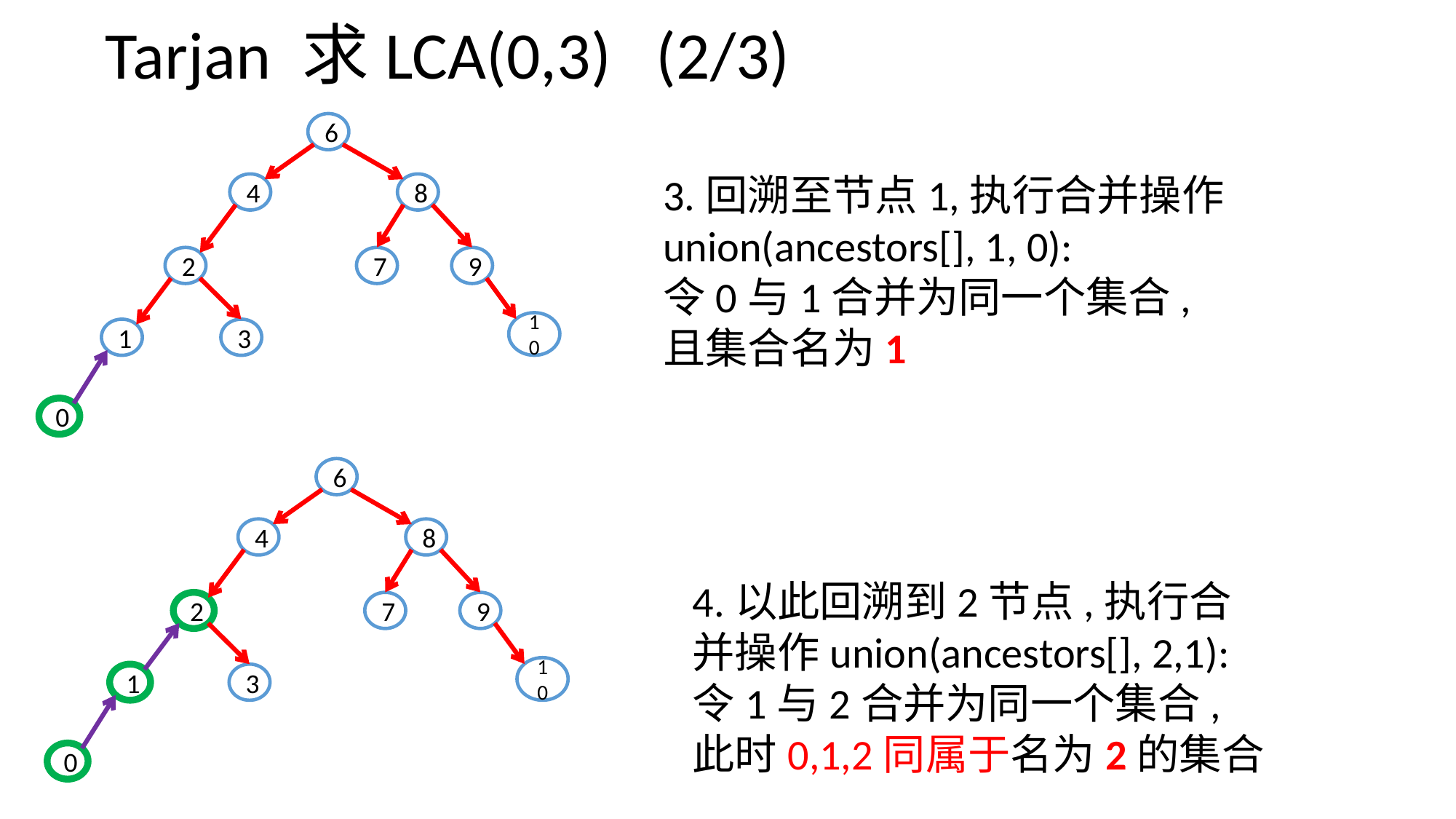

# Tarjan 求LCA(0,3)   (2/3)
6
4
8
2
7
9
10
1
3
0
3.回溯至节点1,执行合并操作
union(ancestors[], 1, 0):
令0与1合并为同一个集合,
且集合名为1
6
4
8
2
7
9
10
1
3
0
4.以此回溯到2节点,执行合并操作union(ancestors[], 2,1):
令1与2合并为同一个集合,
此时0,1,2同属于名为2的集合